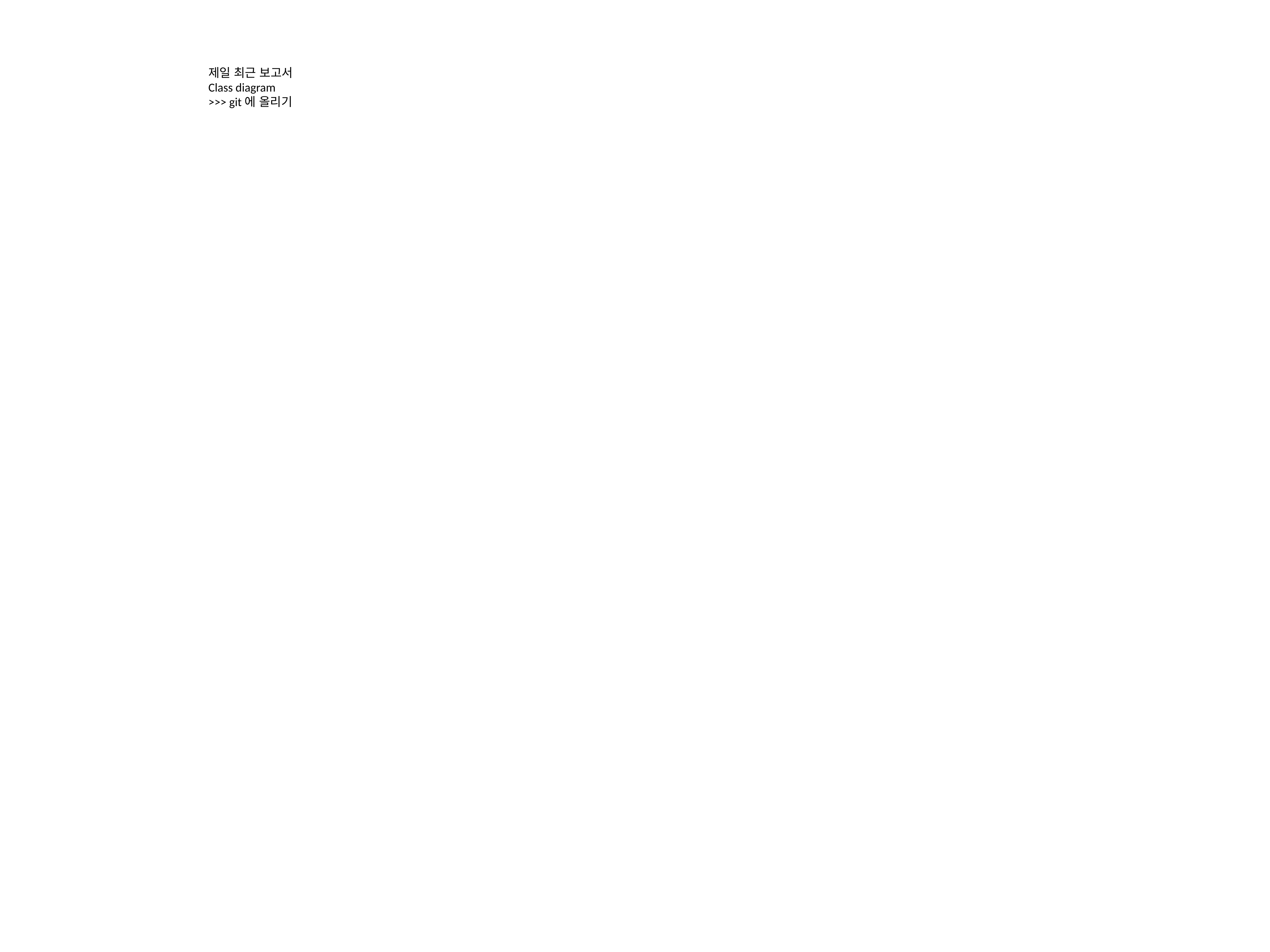

제일 최근 보고서
Class diagram
>>> git에 올리기